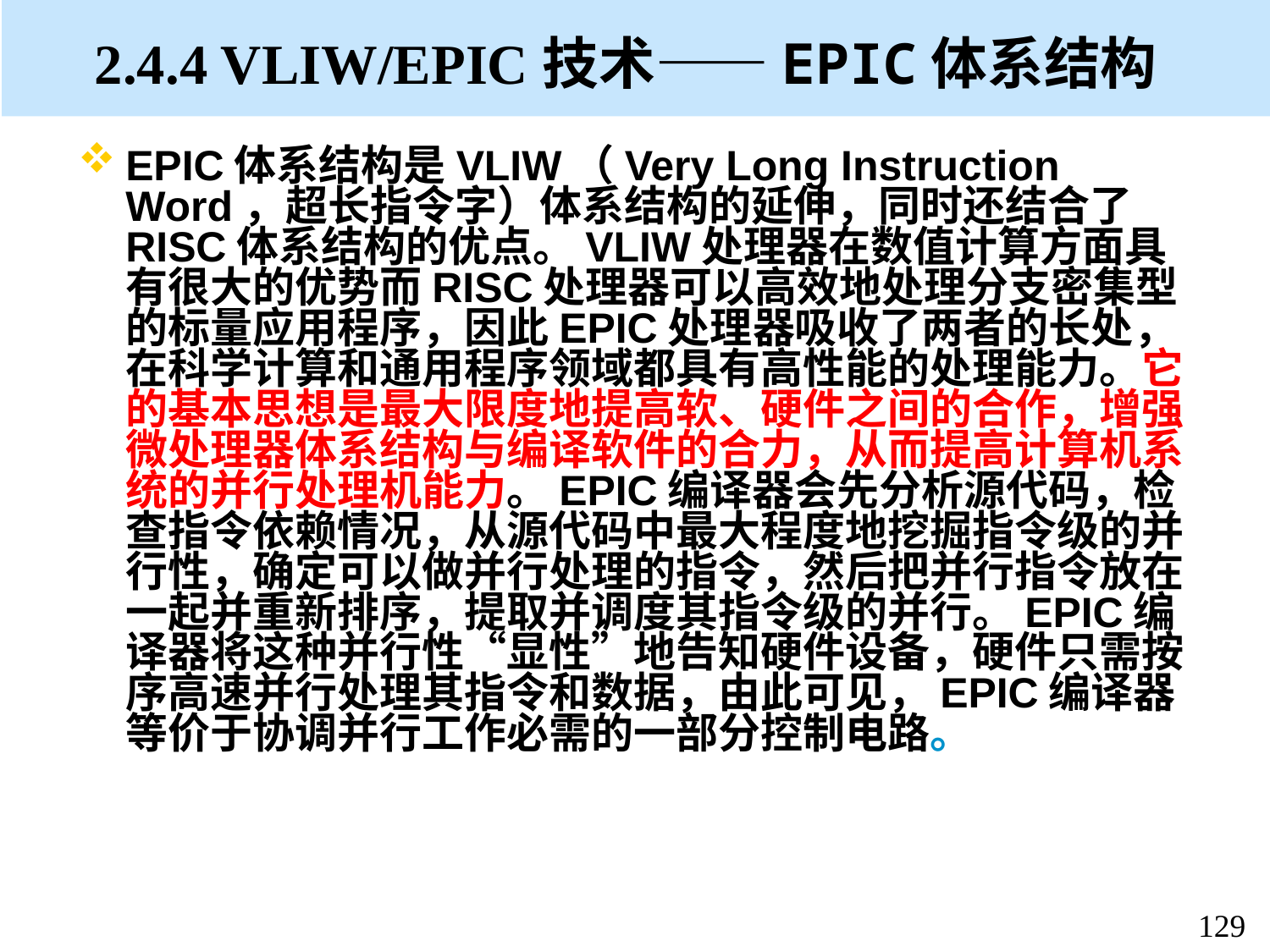

# 2.4.4 VLIW/EPIC技术——EPIC体系结构
EPIC体系结构是VLIW（Very Long Instruction Word，超长指令字）体系结构的延伸，同时还结合了RISC体系结构的优点。VLIW处理器在数值计算方面具有很大的优势而RISC处理器可以高效地处理分支密集型的标量应用程序，因此EPIC处理器吸收了两者的长处，在科学计算和通用程序领域都具有高性能的处理能力。它的基本思想是最大限度地提高软、硬件之间的合作，增强微处理器体系结构与编译软件的合力，从而提高计算机系统的并行处理机能力。EPIC编译器会先分析源代码，检查指令依赖情况，从源代码中最大程度地挖掘指令级的并行性，确定可以做并行处理的指令，然后把并行指令放在一起并重新排序，提取并调度其指令级的并行。EPIC编译器将这种并行性“显性”地告知硬件设备，硬件只需按序高速并行处理其指令和数据，由此可见，EPIC编译器等价于协调并行工作必需的一部分控制电路。